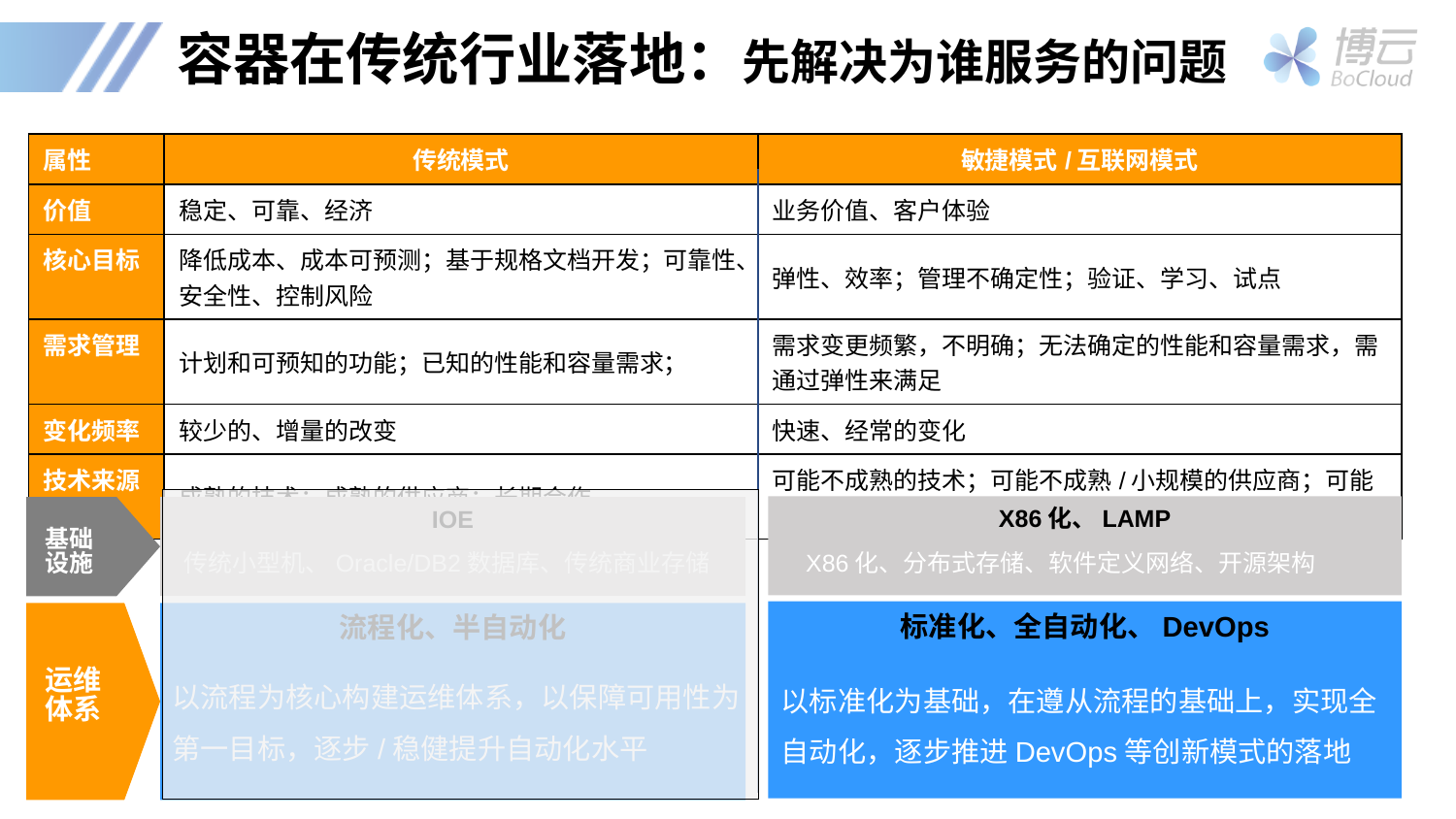

# 容器在传统行业落地：先解决为谁服务的问题
| 属性 | 传统模式 | 敏捷模式/互联网模式 |
| --- | --- | --- |
| 价值 | 稳定、可靠、经济 | 业务价值、客户体验 |
| 核心目标 | 降低成本、成本可预测；基于规格文档开发；可靠性、安全性、控制风险 | 弹性、效率；管理不确定性；验证、学习、试点 |
| 需求管理 | 计划和可预知的功能；已知的性能和容量需求； | 需求变更频繁，不明确；无法确定的性能和容量需求，需通过弹性来满足 |
| 变化频率 | 较少的、增量的改变 | 快速、经常的变化 |
| 技术来源 | 成熟的技术；成熟的供应商；长期合作 | 可能不成熟的技术；可能不成熟/小规模的供应商；可能短期合作 |

X86化、LAMP

基础设施
IOE
传统小型机、Oracle/DB2数据库、传统商业存储
X86化、分布式存储、软件定义网络、开源架构
标准化、全自动化、DevOps

运维体系
流程化、半自动化
以流程为核心构建运维体系，以保障可用性为第一目标，逐步/稳健提升自动化水平
以标准化为基础，在遵从流程的基础上，实现全自动化，逐步推进DevOps等创新模式的落地
基础设施全面软件定义、服务化。构建PaaS平台支持云原生类应用。
传统基础设施的纳管，小机虚拟化。云平台实现服务展示和纳管。